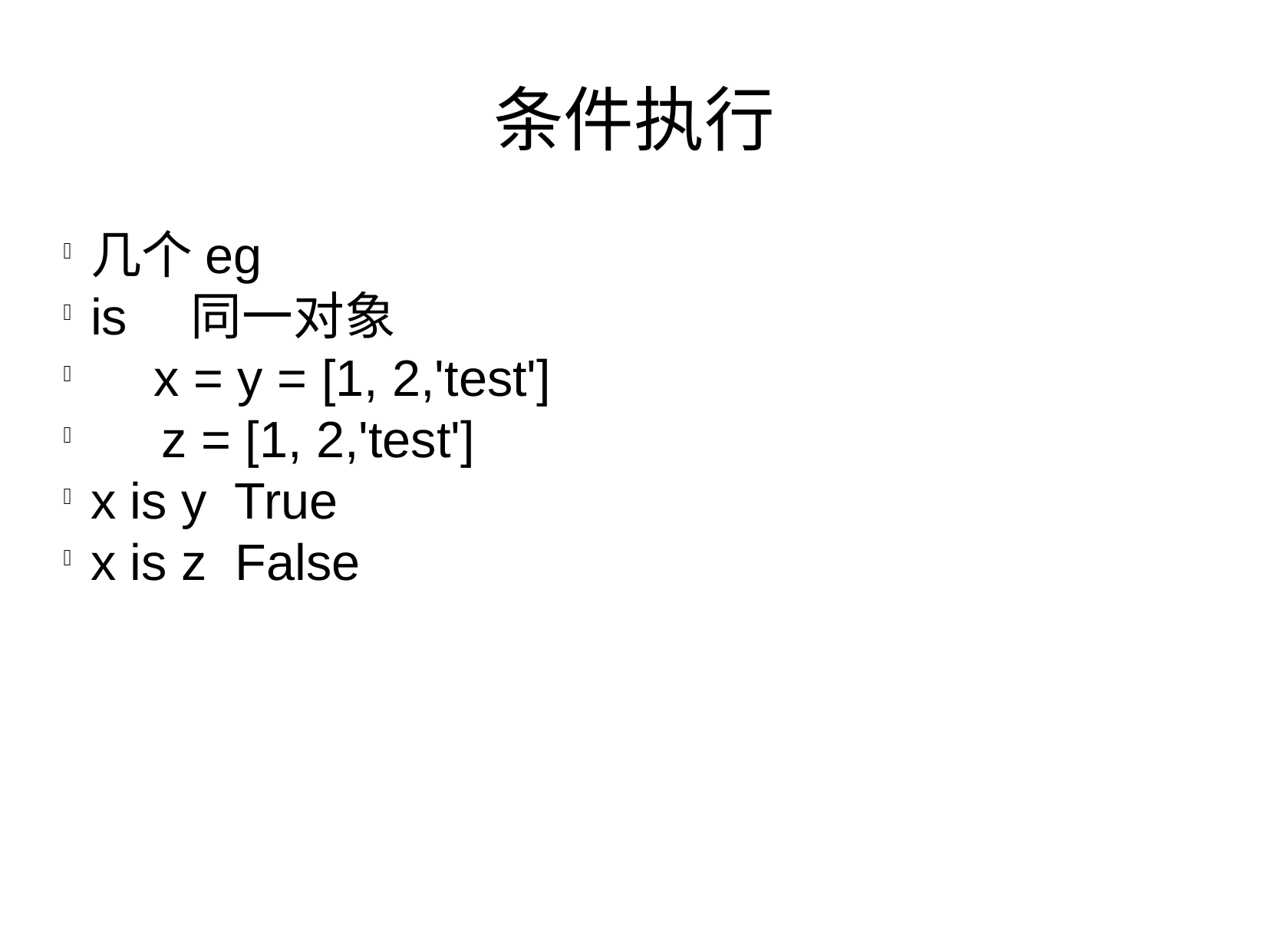

条件执行
几个eg
is　同一对象
　x = y = [1, 2,'test']
     z = [1, 2,'test']
x is y  True
x is z  False